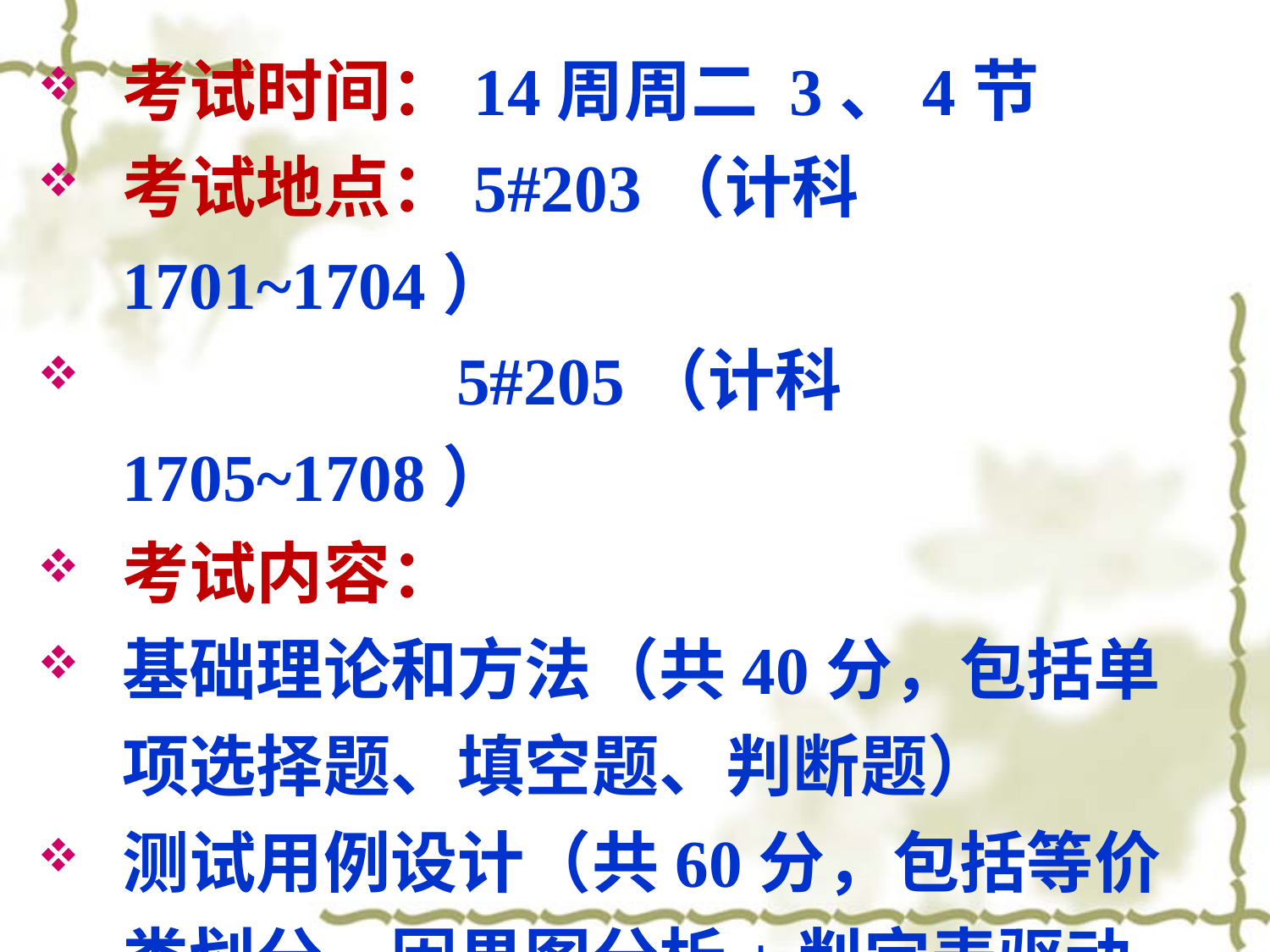

考试时间：14周周二 3、4节
考试地点：5#203（计科1701~1704）
                    5#205（计科1705~1708）
考试内容：
基础理论和方法（共40分，包括单项选择题、填空题、判断题）
测试用例设计（共60分，包括等价类划分、因果图分析+判定表驱动、逻辑覆盖、基本路径测试）